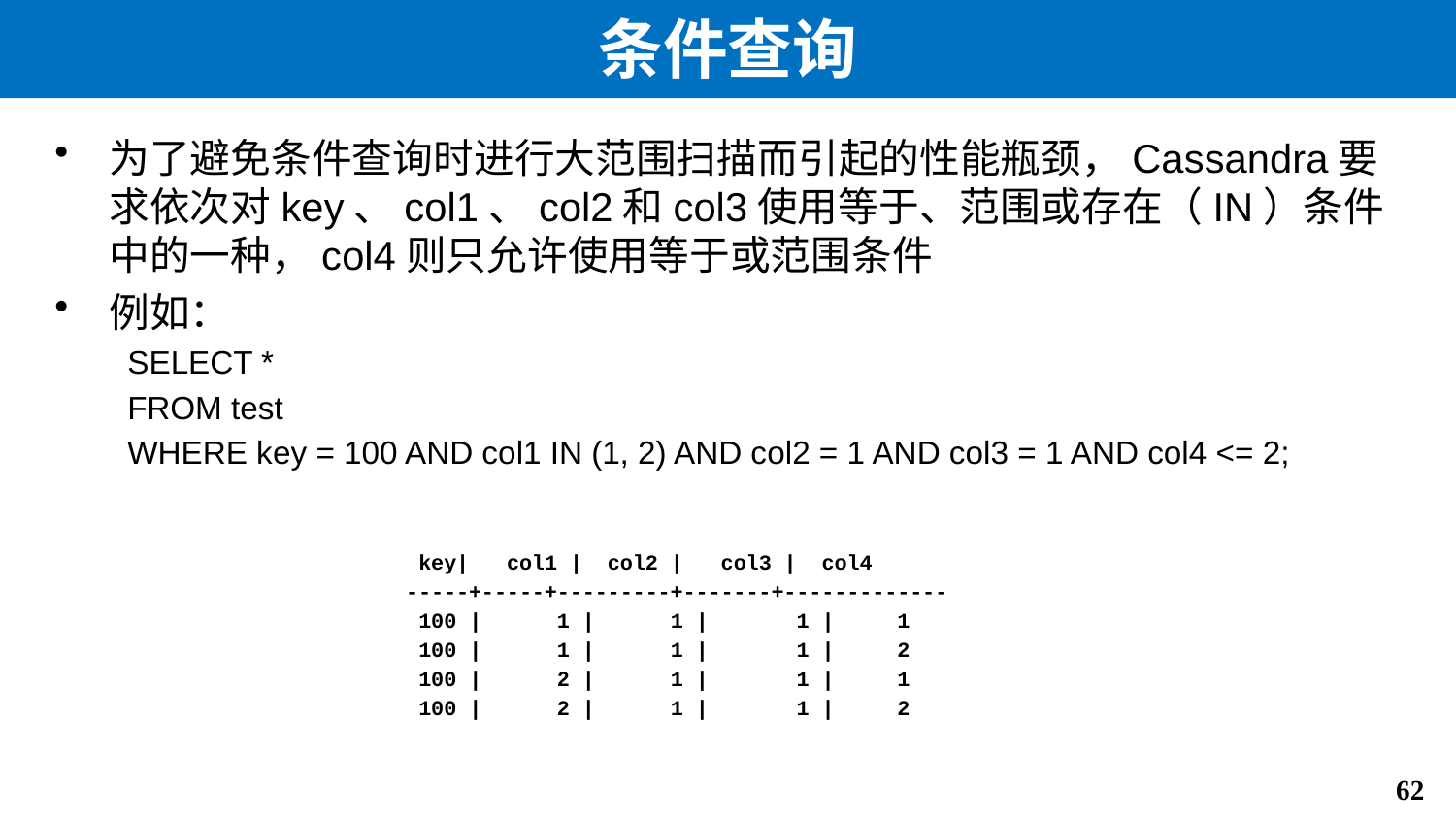

# 条件查询
为了避免条件查询时进行大范围扫描而引起的性能瓶颈，Cassandra要求依次对key、col1、col2和col3使用等于、范围或存在（IN）条件中的一种，col4则只允许使用等于或范围条件
例如：
SELECT *
FROM test
WHERE key = 100 AND col1 IN (1, 2) AND col2 = 1 AND col3 = 1 AND col4 <= 2;

 key|   col1 |  col2 |   col3 |  col4
-----+-----+---------+-------+-------------
 100 |      1 |      1 |       1 |     1
 100 |      1 |      1 |       1 |     2
 100 |      2 |      1 |       1 |     1
 100 |      2 |      1 |       1 |     2